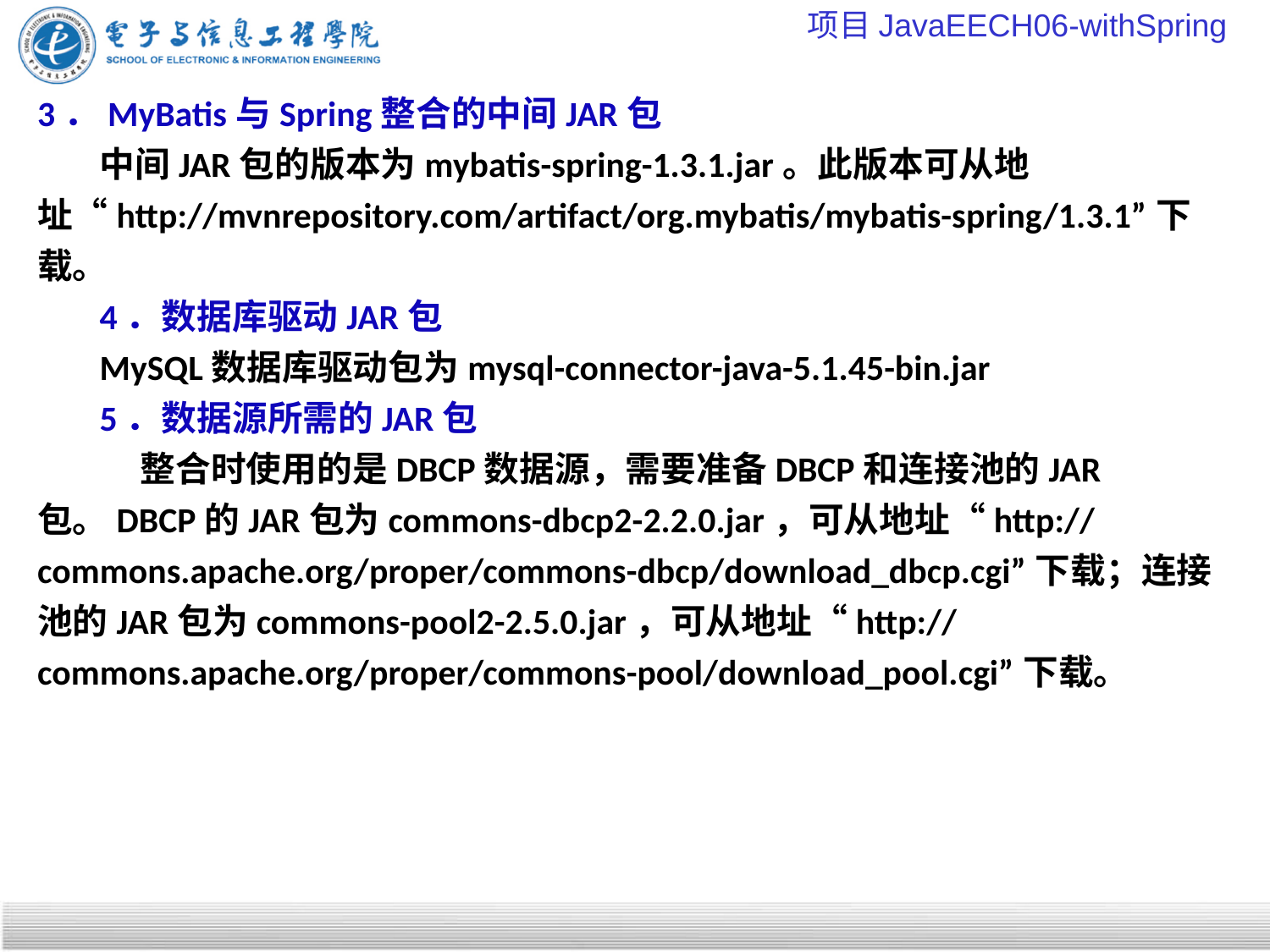

项目JavaEECH06-withSpring
3．MyBatis与Spring整合的中间JAR包
中间JAR包的版本为mybatis-spring-1.3.1.jar。此版本可从地址“http://mvnrepository.com/artifact/org.mybatis/mybatis-spring/1.3.1”下载。
4．数据库驱动JAR包
MySQL数据库驱动包为mysql-connector-java-5.1.45-bin.jar
5．数据源所需的JAR包
    整合时使用的是DBCP数据源，需要准备DBCP和连接池的JAR包。DBCP的JAR包为commons-dbcp2-2.2.0.jar，可从地址“http://commons.apache.org/proper/commons-dbcp/download_dbcp.cgi”下载；连接池的JAR包为commons-pool2-2.5.0.jar，可从地址“http://commons.apache.org/proper/commons-pool/download_pool.cgi”下载。